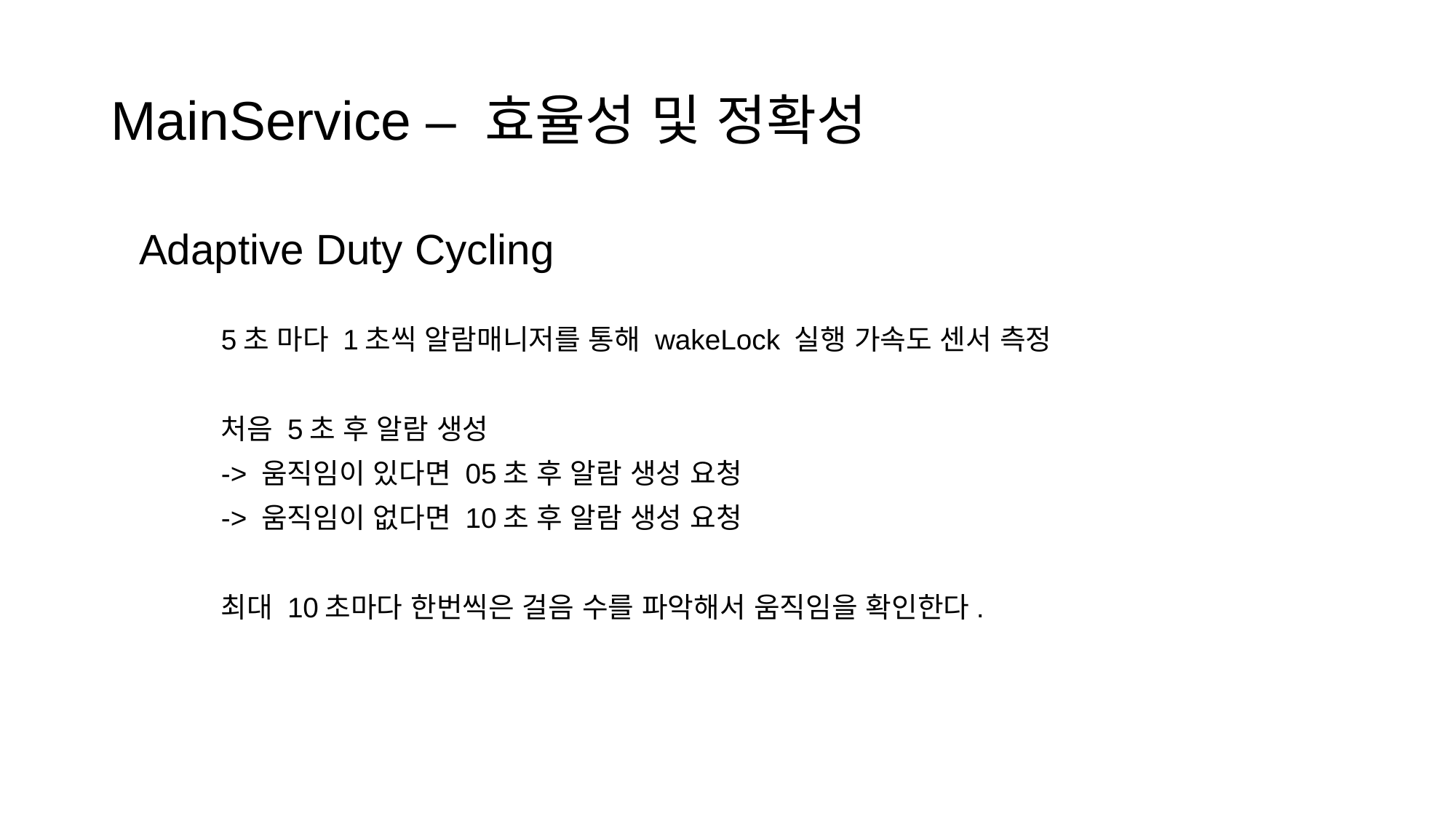

# MainService – 효율성 및 정확성
Adaptive Duty Cycling
5초 마다 1초씩 알람매니저를 통해 wakeLock 실행 가속도 센서 측정

처음 5초 후 알람 생성
-> 움직임이 있다면 05초 후 알람 생성 요청
-> 움직임이 없다면 10초 후 알람 생성 요청

최대 10초마다 한번씩은 걸음 수를 파악해서 움직임을 확인한다.